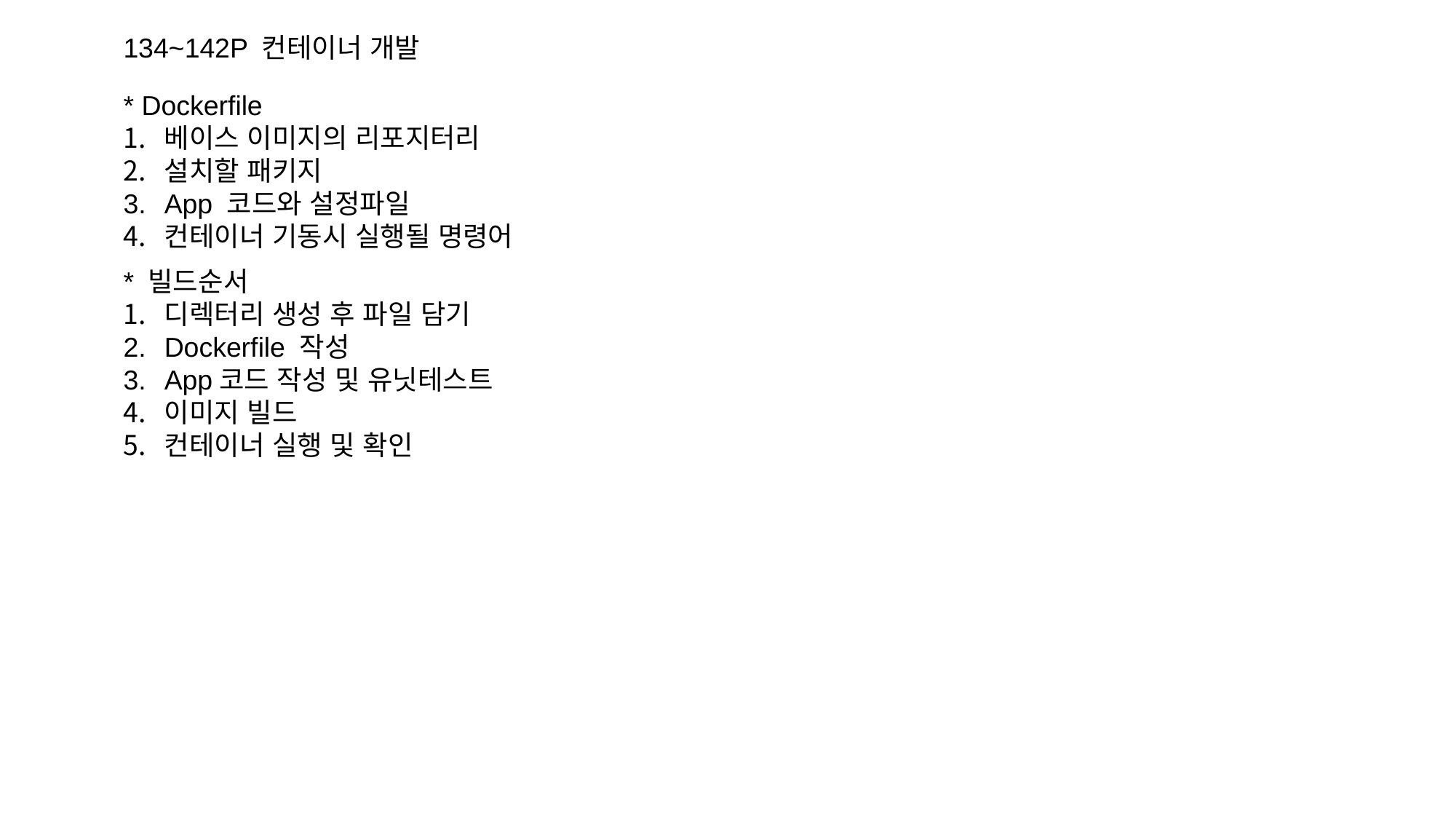

134~142P 컨테이너 개발
* Dockerfile
베이스 이미지의 리포지터리
설치할 패키지
App 코드와 설정파일
컨테이너 기동시 실행될 명령어
* 빌드순서
디렉터리 생성 후 파일 담기
Dockerfile 작성
App코드 작성 및 유닛테스트
이미지 빌드
컨테이너 실행 및 확인